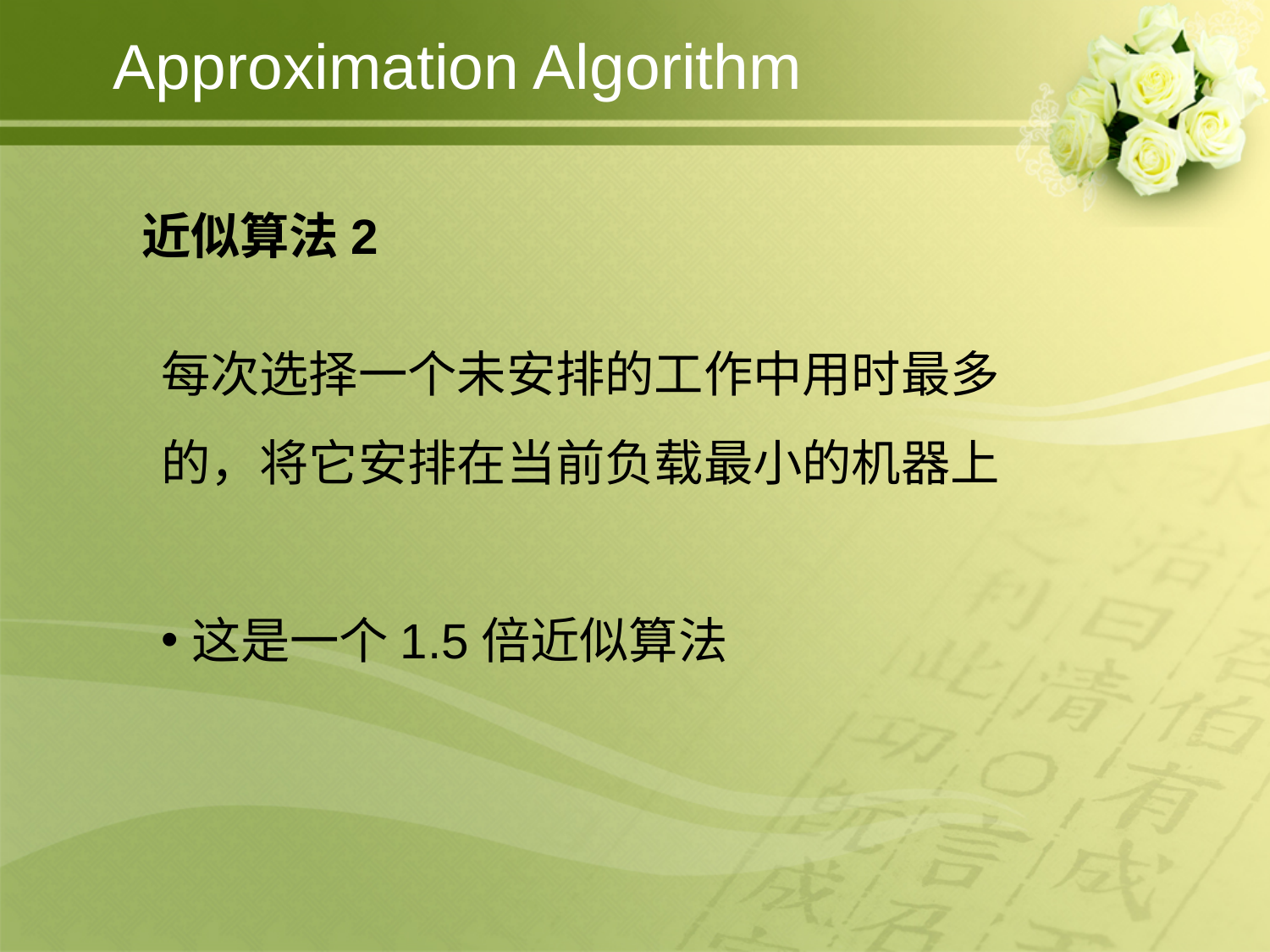

Approximation Algorithm
近似算法2
每次选择一个未安排的工作中用时最多的，将它安排在当前负载最小的机器上

这是一个1.5倍近似算法